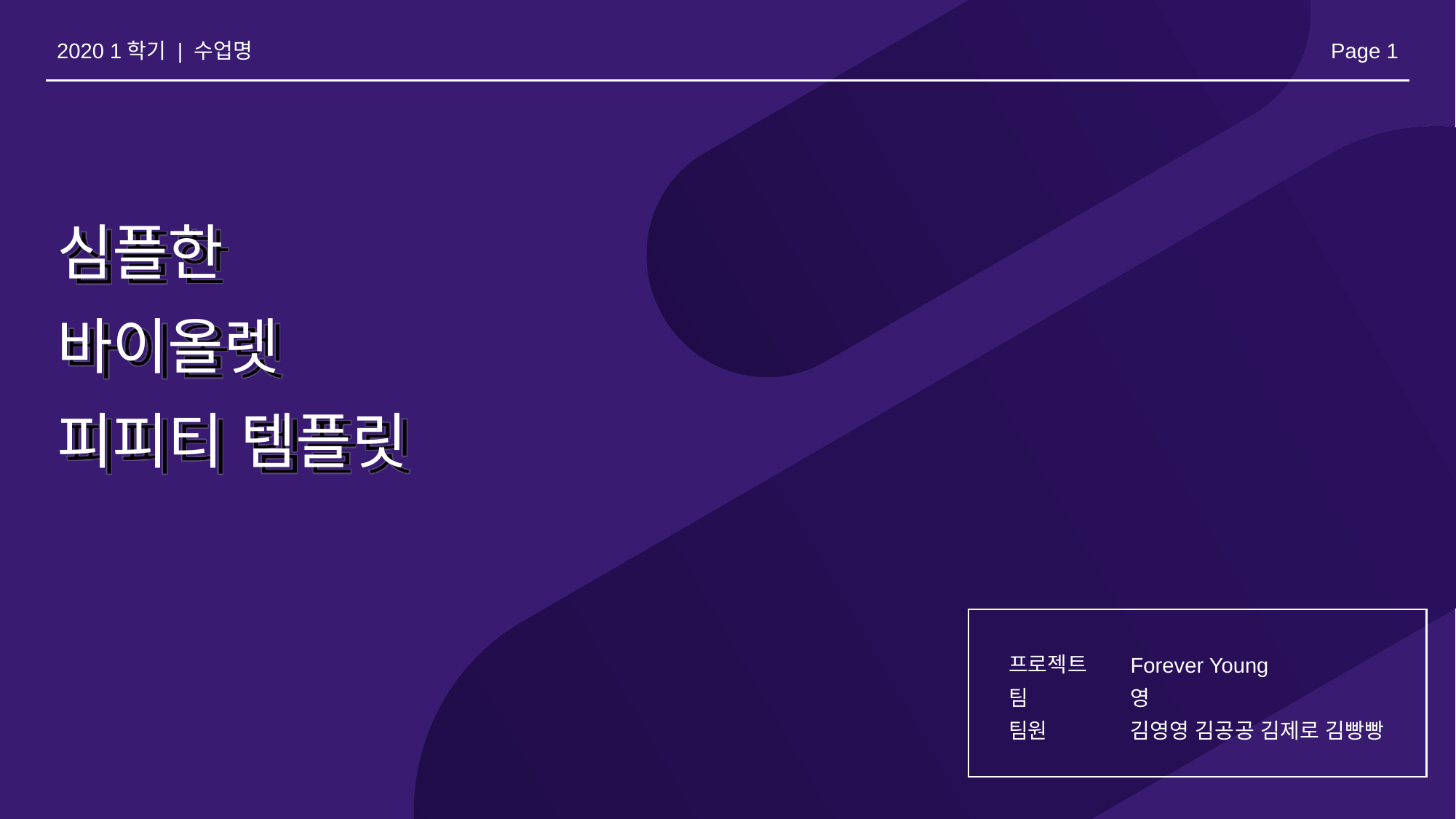

Page 1
2020 1학기 | 수업명
심플한
바이올렛
피피티 템플릿

    프로젝트
    팀
    팀원
Forever Young
영
김영영 김공공 김제로 김빵빵